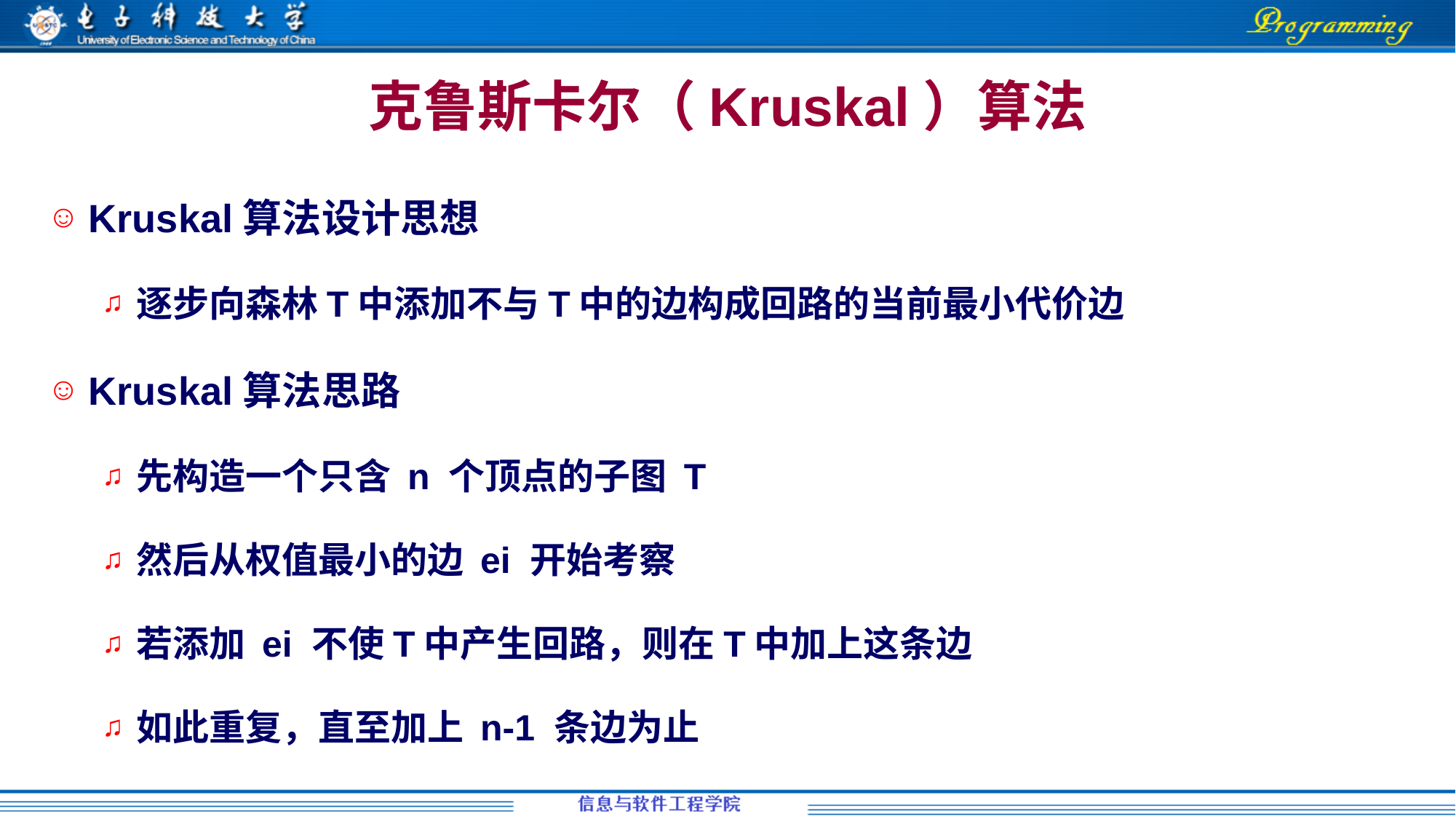

# 克鲁斯卡尔（Kruskal）算法
Kruskal算法设计思想
逐步向森林T中添加不与T中的边构成回路的当前最小代价边
Kruskal算法思路
先构造一个只含 n 个顶点的子图 T
然后从权值最小的边 ei 开始考察
若添加 ei 不使T中产生回路，则在T中加上这条边
如此重复，直至加上 n-1 条边为止